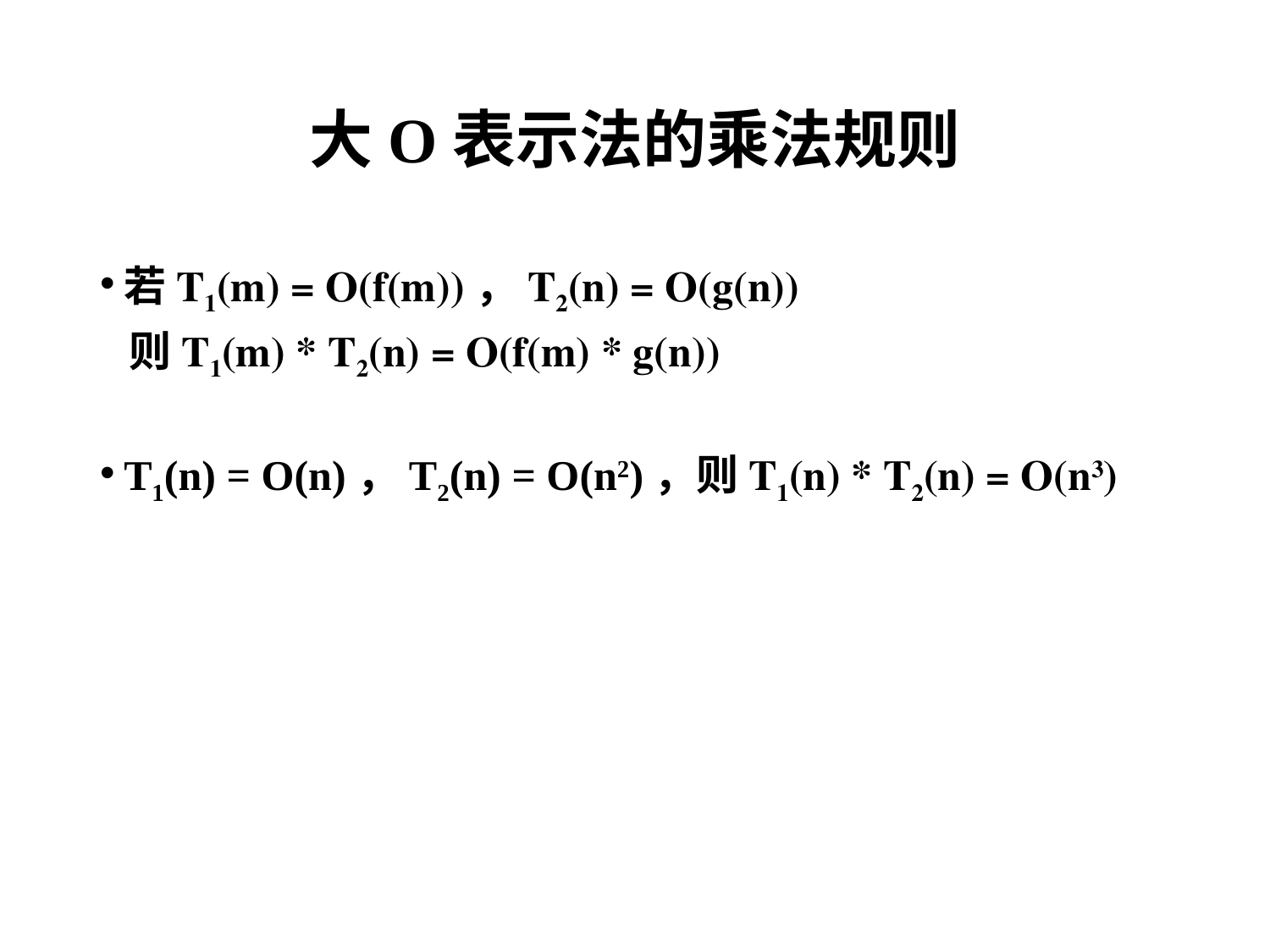

# 大O表示法的乘法规则
若T1(m) = O(f(m))，T2(n) = O(g(n))
  则T1(m) * T2(n) = O(f(m) * g(n))

T1(n) = O(n)，T2(n) = O(n2)，则T1(n) * T2(n) = O(n3)